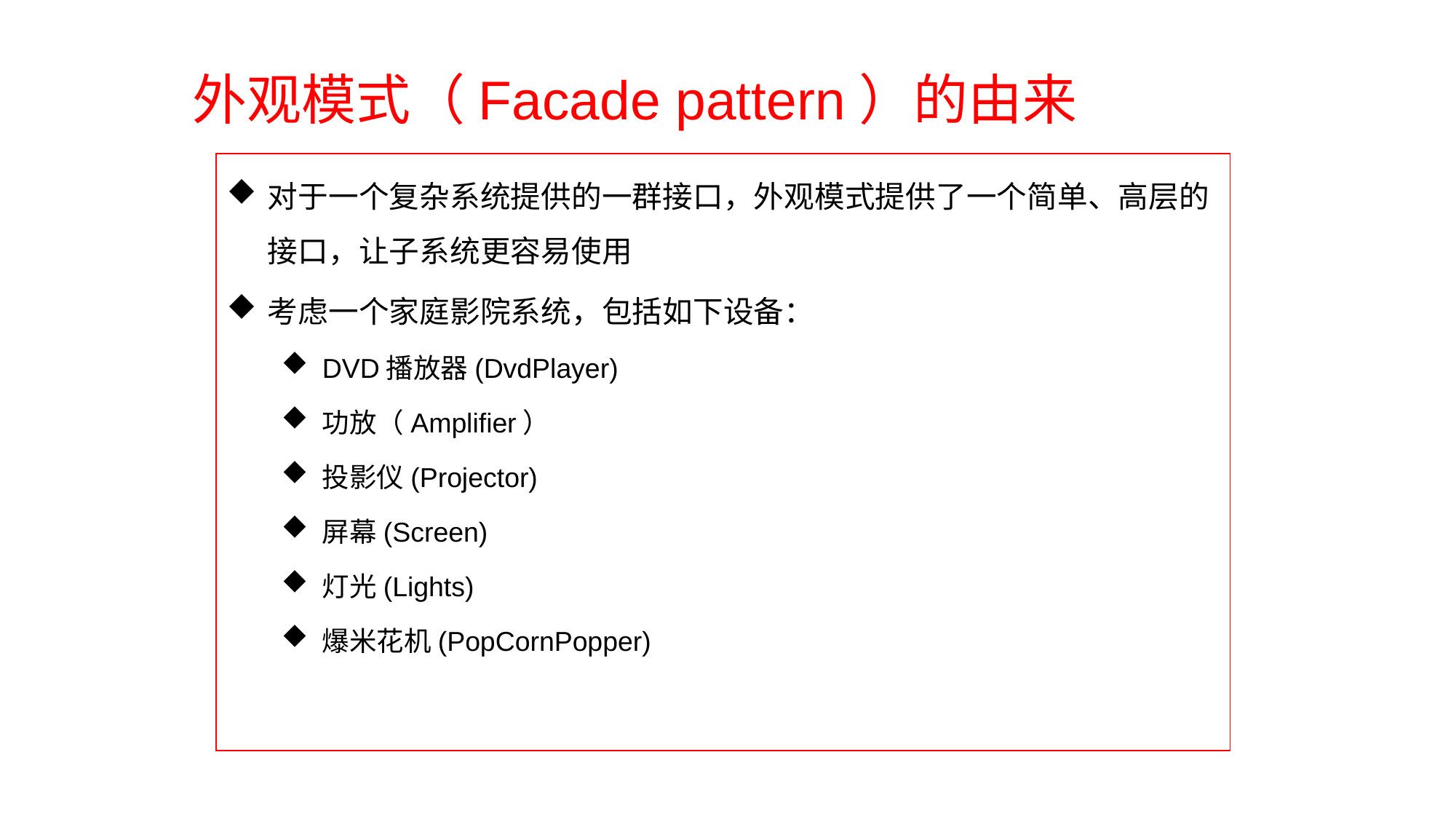

外观模式（Facade pattern）的由来
对于一个复杂系统提供的一群接口，外观模式提供了一个简单、高层的接口，让子系统更容易使用
考虑一个家庭影院系统，包括如下设备：
DVD播放器(DvdPlayer)
功放（Amplifier）
投影仪(Projector)
屏幕(Screen)
灯光(Lights)
爆米花机(PopCornPopper)

202